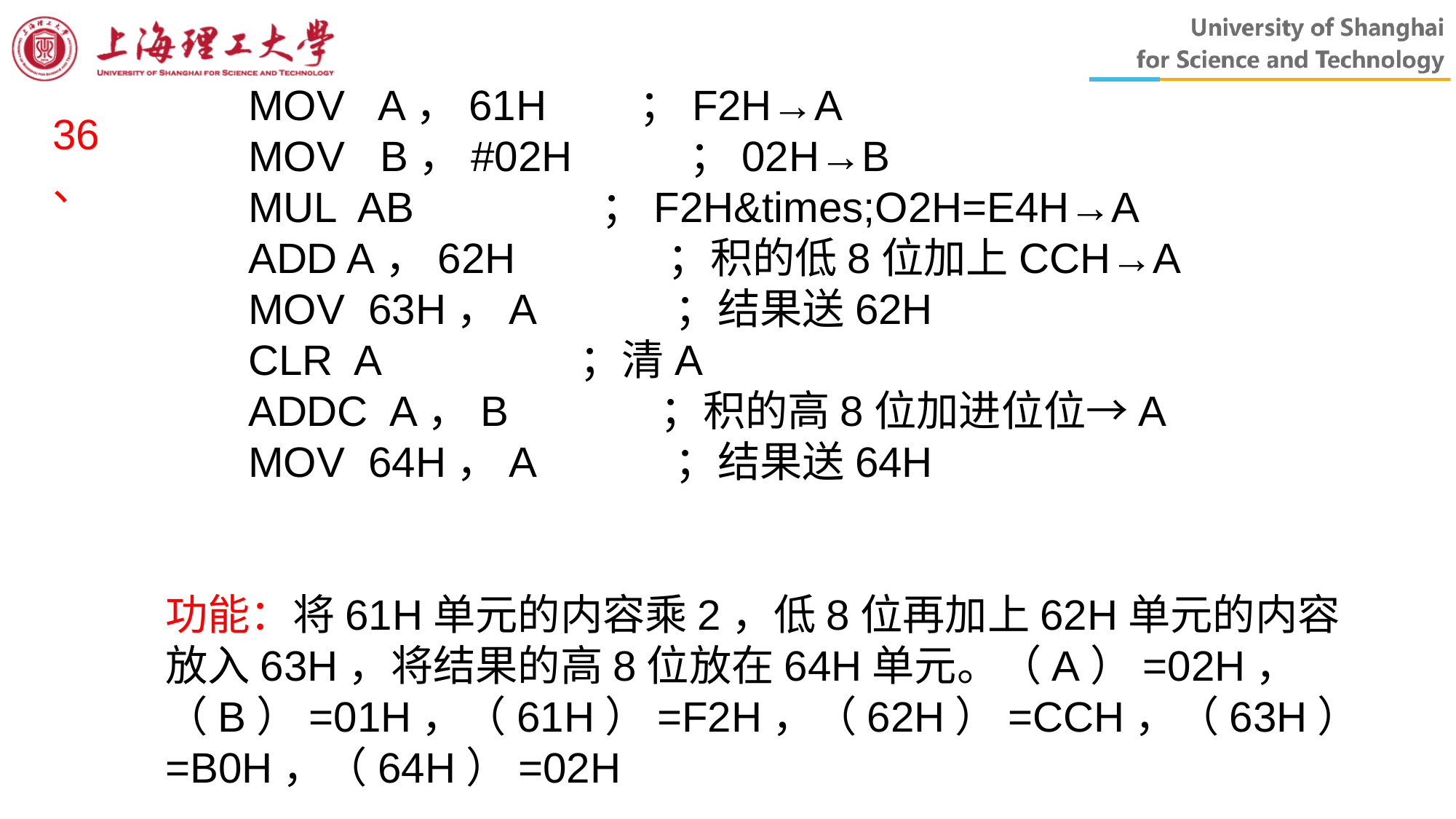

MOV   A，61H       ；F2H→A
       MOV   B，#02H         ；02H→B
       MUL  AB               ；F2H&times;O2H=E4H→A
       ADD A，62H            ；积的低8位加上CCH→A
       MOV  63H，A           ；结果送62H
       CLR  A                ；清A
       ADDC  A，B            ；积的高8位加进位位→A
       MOV  64H，A           ；结果送64H

功能：将61H单元的内容乘2，低8位再加上62H单元的内容放入63H，将结果的高8位放在64H单元。（A）=02H，（B）=01H，（61H）=F2H，（62H）=CCH，（63H）=B0H，（64H）=02H
36、